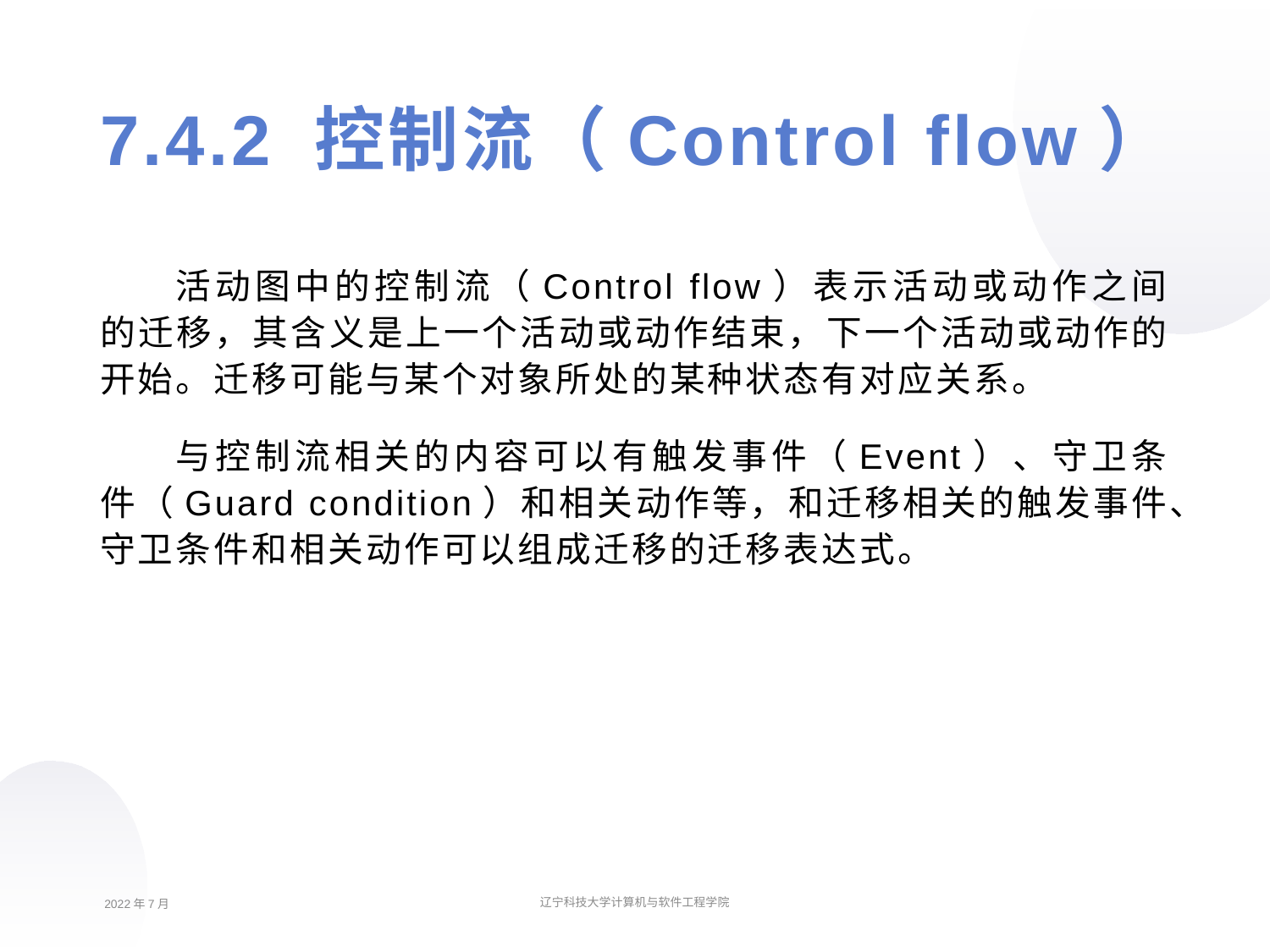

7.4.2 控制流（Control flow）
活动图中的控制流（Control flow）表示活动或动作之间的迁移，其含义是上一个活动或动作结束，下一个活动或动作的开始。迁移可能与某个对象所处的某种状态有对应关系。
与控制流相关的内容可以有触发事件（Event）、守卫条件（Guard condition）和相关动作等，和迁移相关的触发事件、守卫条件和相关动作可以组成迁移的迁移表达式。

2022年7月
辽宁科技大学计算机与软件工程学院
90